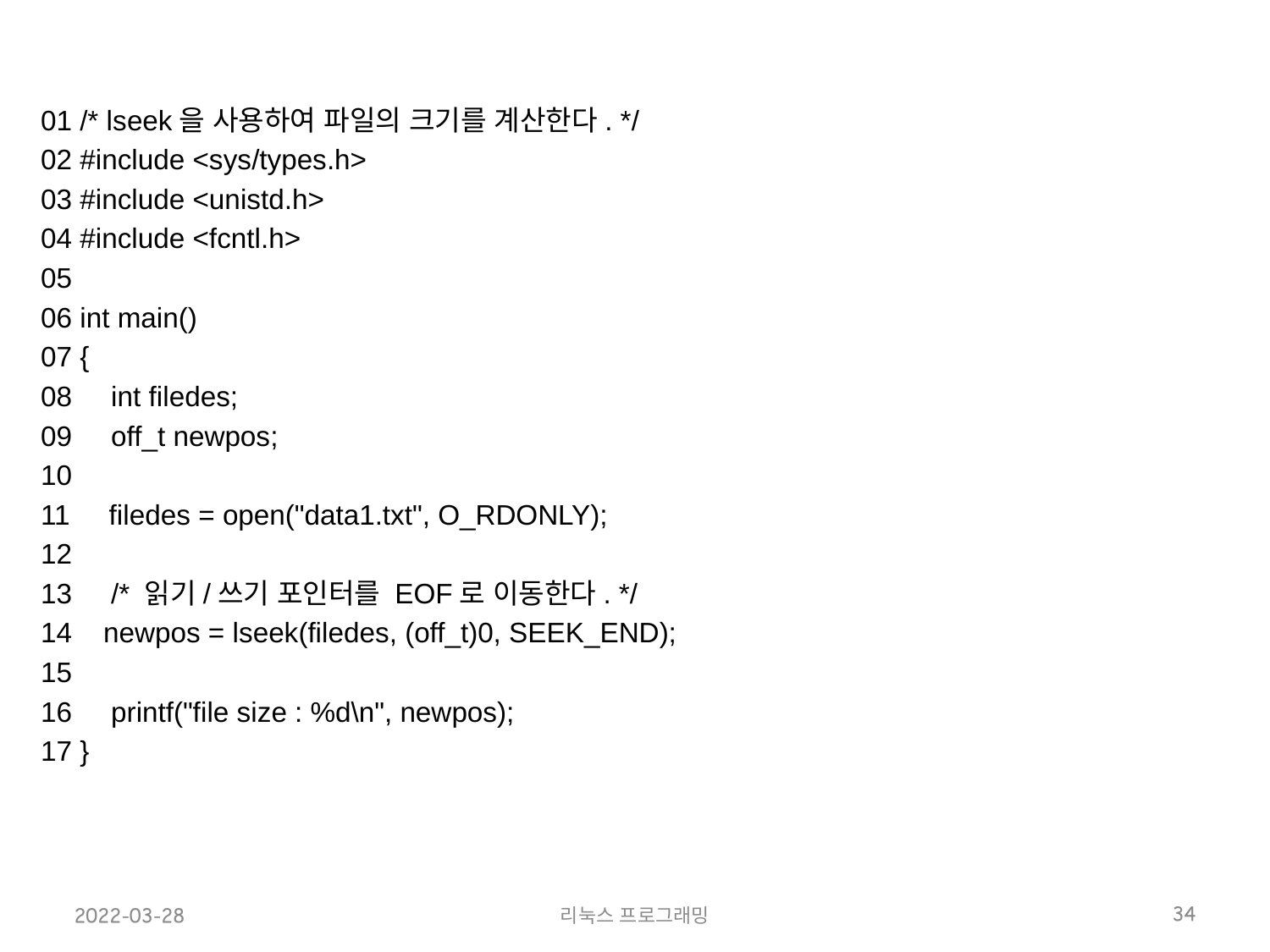

01 /* lseek을 사용하여 파일의 크기를 계산한다. */
02 #include <sys/types.h>
03 #include <unistd.h>
04 #include <fcntl.h>
05
06 int main()
07 {
08     int filedes;
09     off_t newpos;
10
11     filedes = open("data1.txt", O_RDONLY);
12
13     /* 읽기/쓰기 포인터를 EOF로 이동한다. */
14    newpos = lseek(filedes, (off_t)0, SEEK_END);
15
16     printf("file size : %d\n", newpos);
17 }
2022-03-28
리눅스 프로그래밍
34